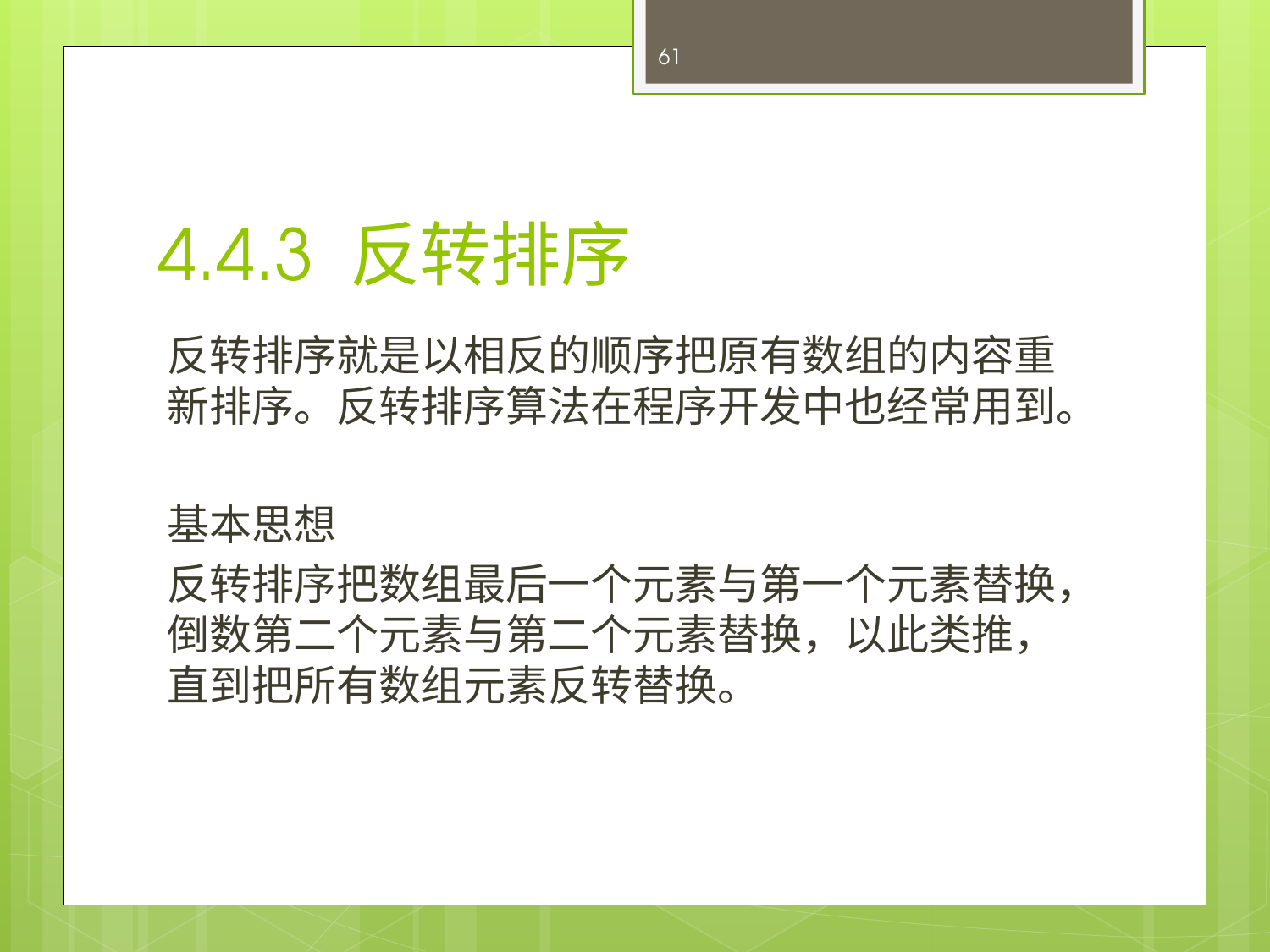

61
# 4.4.3 反转排序
反转排序就是以相反的顺序把原有数组的内容重新排序。反转排序算法在程序开发中也经常用到。

基本思想
反转排序把数组最后一个元素与第一个元素替换，倒数第二个元素与第二个元素替换，以此类推，直到把所有数组元素反转替换。